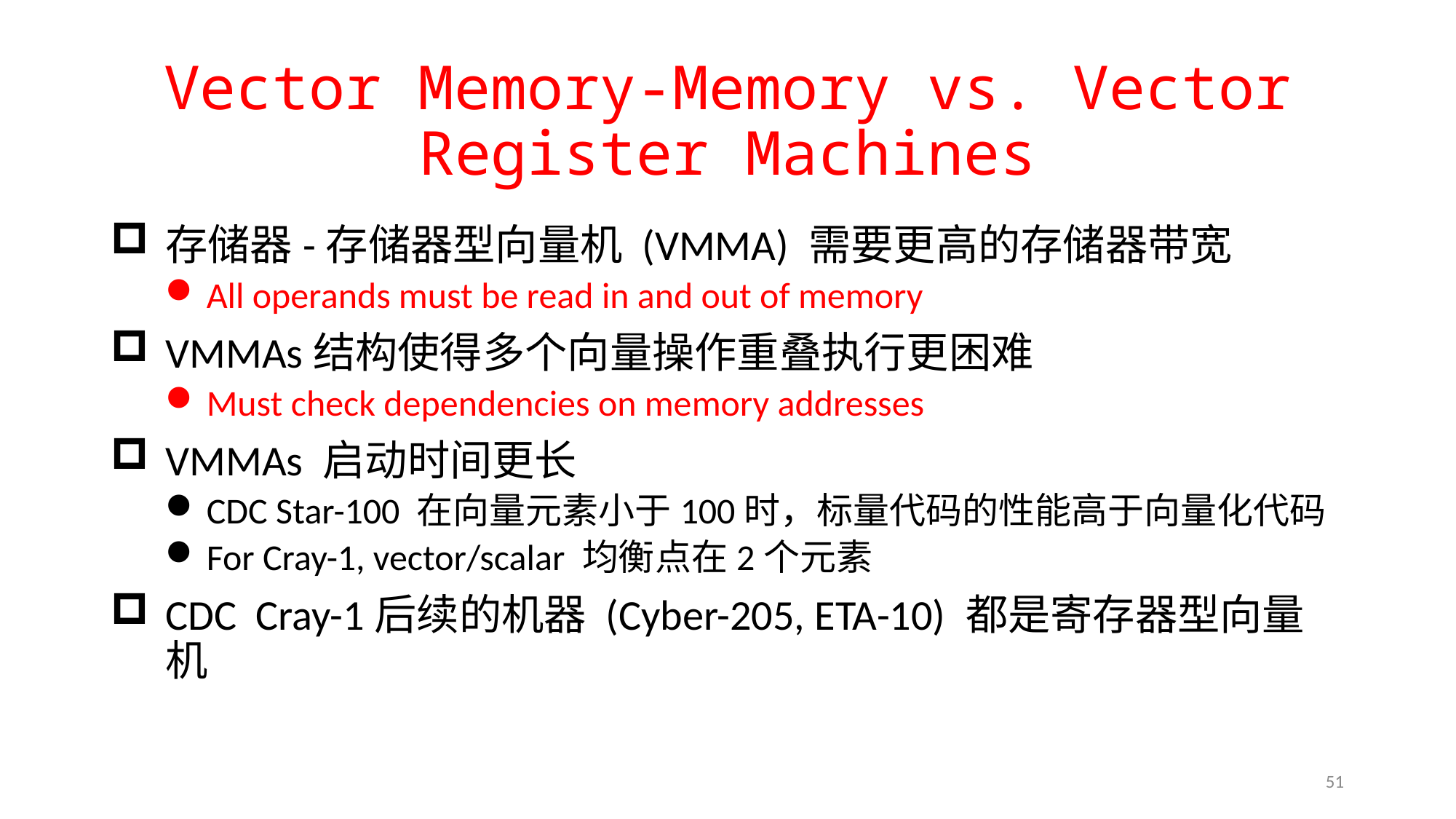

# Vector Memory-Memory vs. Vector Register Machines
存储器-存储器型向量机 (VMMA) 需要更高的存储器带宽
All operands must be read in and out of memory
VMMAs结构使得多个向量操作重叠执行更困难
Must check dependencies on memory addresses
VMMAs 启动时间更长
CDC Star-100 在向量元素小于100时，标量代码的性能高于向量化代码
For Cray-1, vector/scalar 均衡点在2个元素
CDC  Cray-1后续的机器 (Cyber-205, ETA-10) 都是寄存器型向量机
51